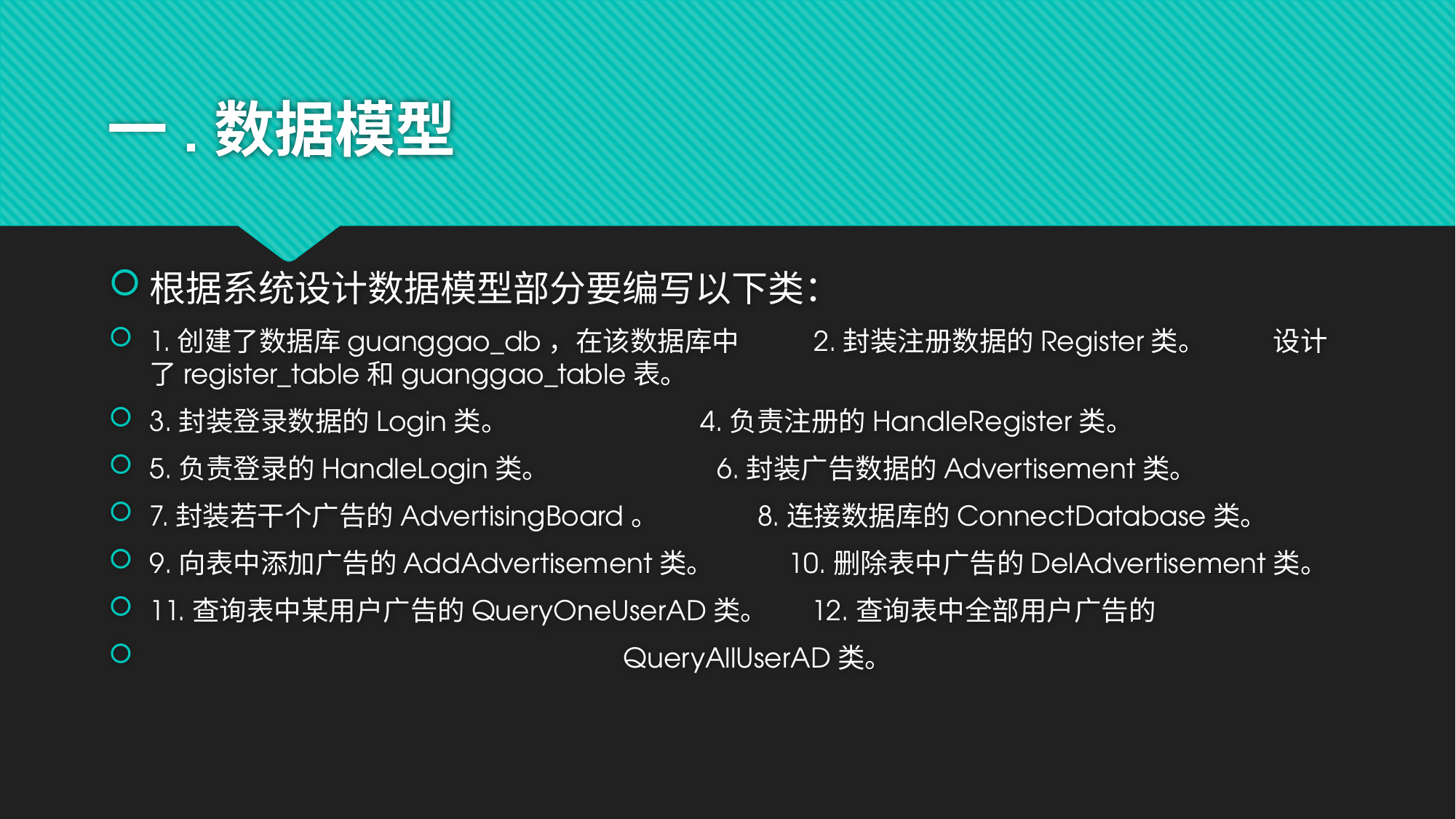

# 一.数据模型
根据系统设计数据模型部分要编写以下类：
1.创建了数据库guanggao_db，在该数据库中           2.封装注册数据的Register类。           设计了register_table和guanggao_table表。
3.封装登录数据的Login类。                              4.负责注册的HandleRegister类。
5.负责登录的HandleLogin类。                          6.封装广告数据的Advertisement类。
7.封装若干个广告的AdvertisingBoard。               8.连接数据库的ConnectDatabase类。
9.向表中添加广告的AddAdvertisement类。           10.删除表中广告的DelAdvertisement类。
11.查询表中某用户广告的QueryOneUserAD类。      12.查询表中全部用户广告的
                                                              QueryAllUserAD类。